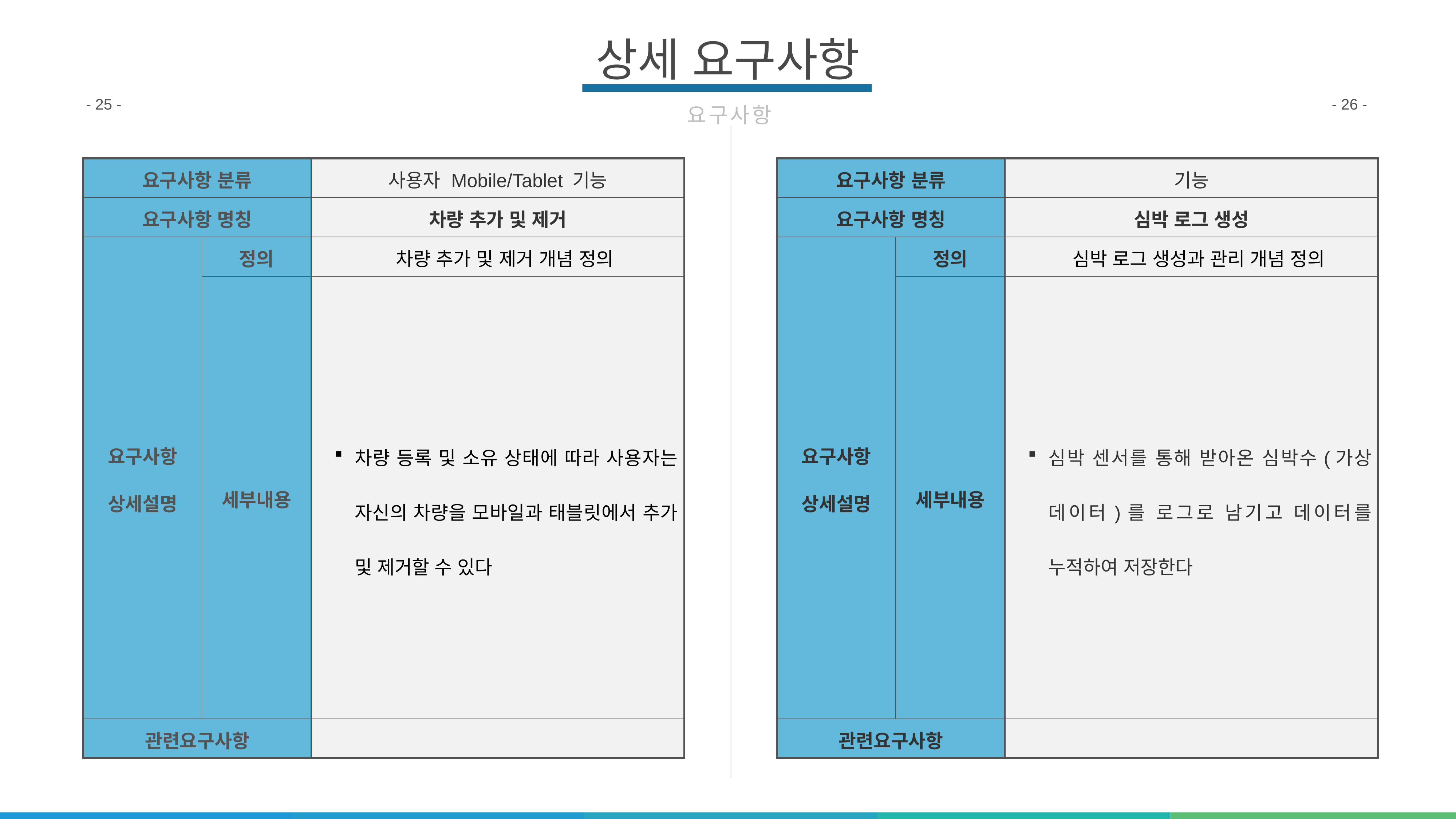

상세 요구사항

요구사항
- 25 -
- 26 -
| 요구사항 분류 |  | 사용자 Mobile/Tablet 기능 |
| --- | --- | --- |
| 요구사항 명칭 |  | 차량 추가 및 제거 |
| 요구사항 상세설명 | 정의 | 차량 추가 및 제거 개념 정의 |
|  | 세부내용 | 차량 등록 및 소유 상태에 따라 사용자는 자신의 차량을 모바일과 태블릿에서 추가 및 제거할 수 있다 |
| 관련요구사항 |  |  |
| 요구사항 분류 |  | 기능 |
| --- | --- | --- |
| 요구사항 명칭 |  | 심박 로그 생성 |
| 요구사항 상세설명 | 정의 | 심박 로그 생성과 관리 개념 정의 |
|  | 세부내용 | 심박 센서를 통해 받아온 심박수(가상 데이터)를 로그로 남기고 데이터를 누적하여 저장한다 |
| 관련요구사항 |  |  |